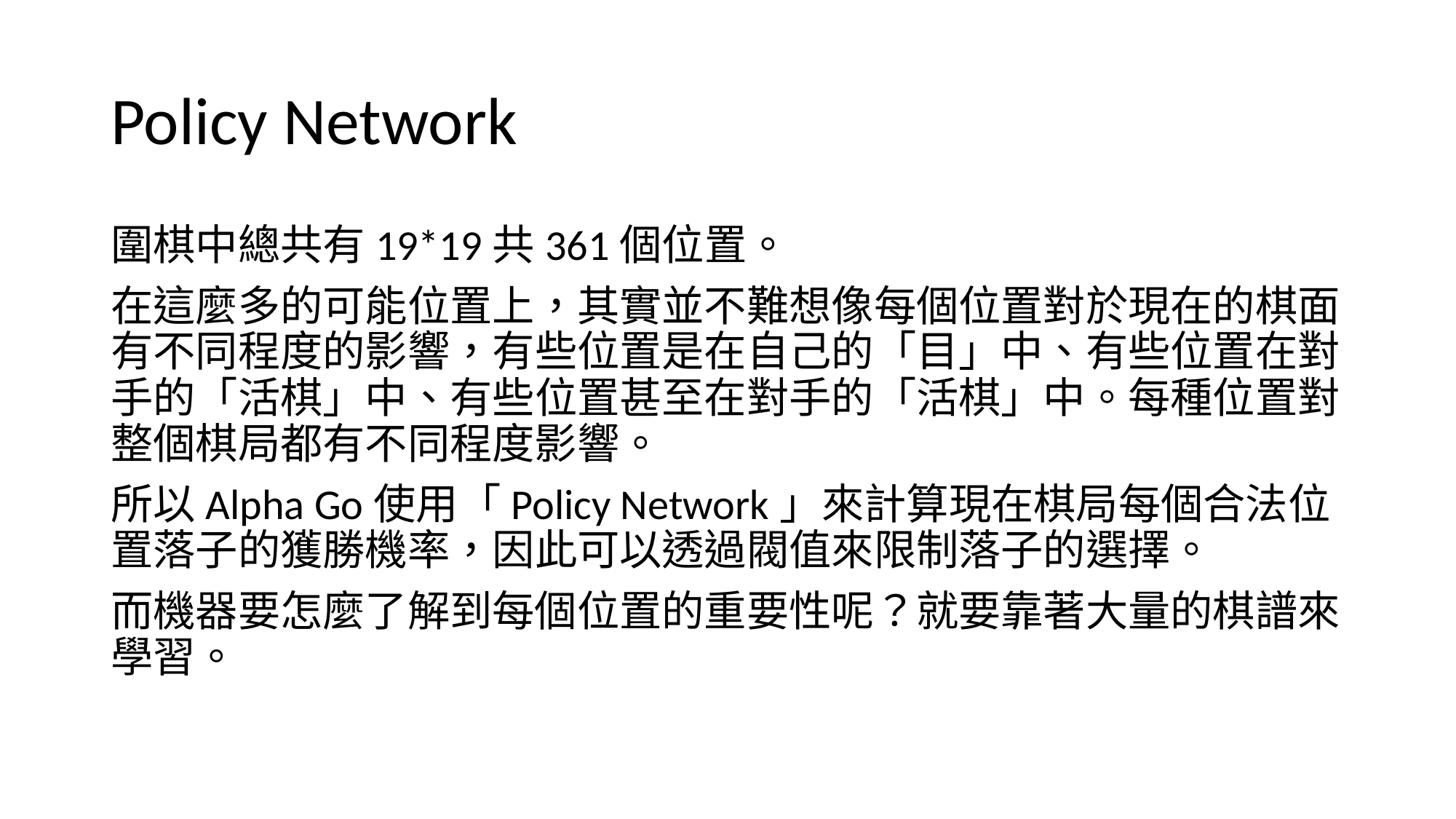

# Policy Network
圍棋中總共有19*19共361個位置。
在這麼多的可能位置上，其實並不難想像每個位置對於現在的棋面有不同程度的影響，有些位置是在自己的「目」中、有些位置在對手的「活棋」中、有些位置甚至在對手的「活棋」中。每種位置對整個棋局都有不同程度影響。
所以Alpha Go使用「Policy Network」來計算現在棋局每個合法位置落子的獲勝機率，因此可以透過閥值來限制落子的選擇。
而機器要怎麼了解到每個位置的重要性呢？就要靠著大量的棋譜來學習。